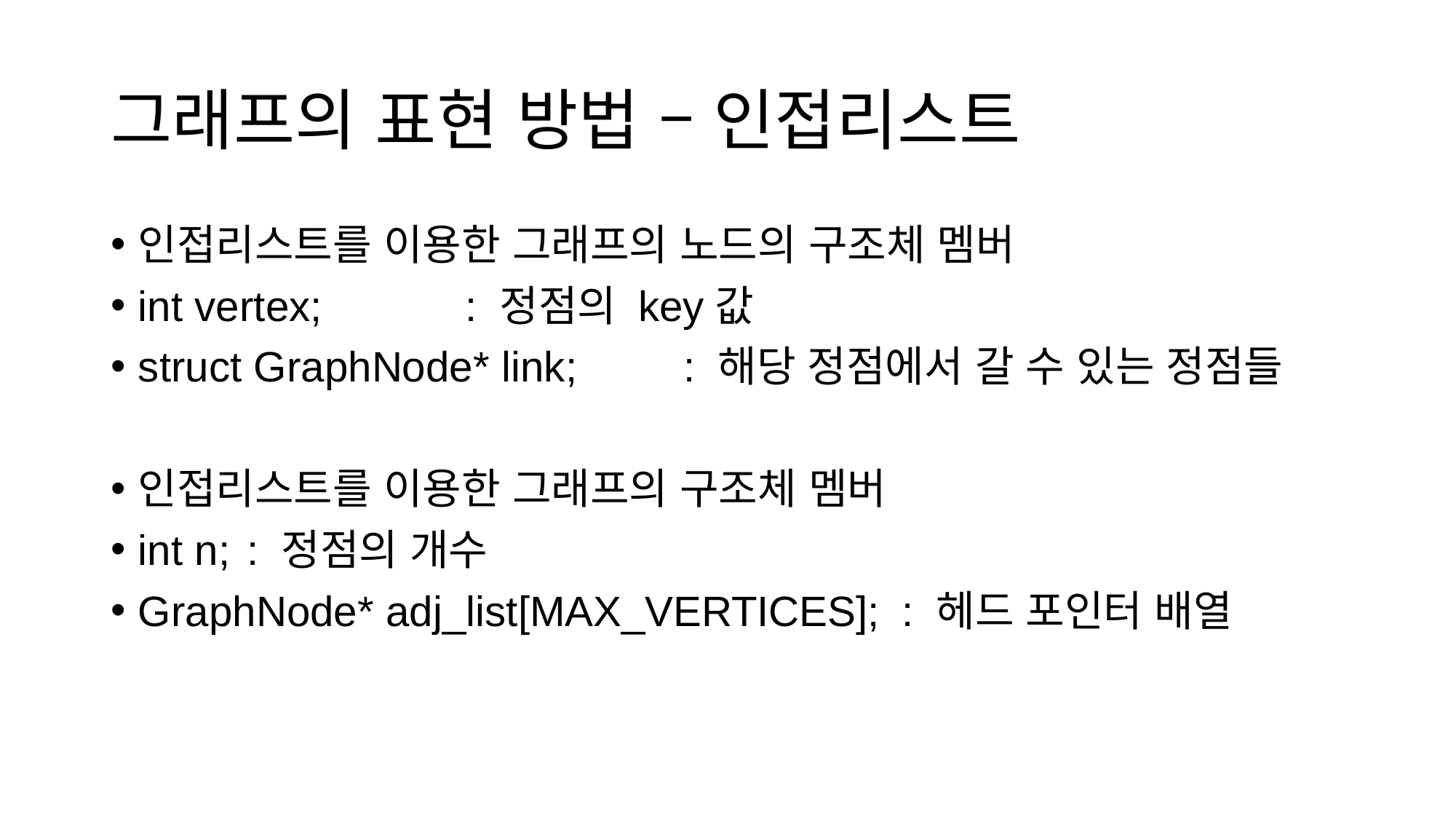

# 그래프의 표현 방법 – 인접리스트
인접리스트를 이용한 그래프의 노드의 구조체 멤버
int vertex;		: 정점의 key값
struct GraphNode* link;	: 해당 정점에서 갈 수 있는 정점들

인접리스트를 이용한 그래프의 구조체 멤버
int n;	: 정점의 개수
GraphNode* adj_list[MAX_VERTICES];	: 헤드 포인터 배열